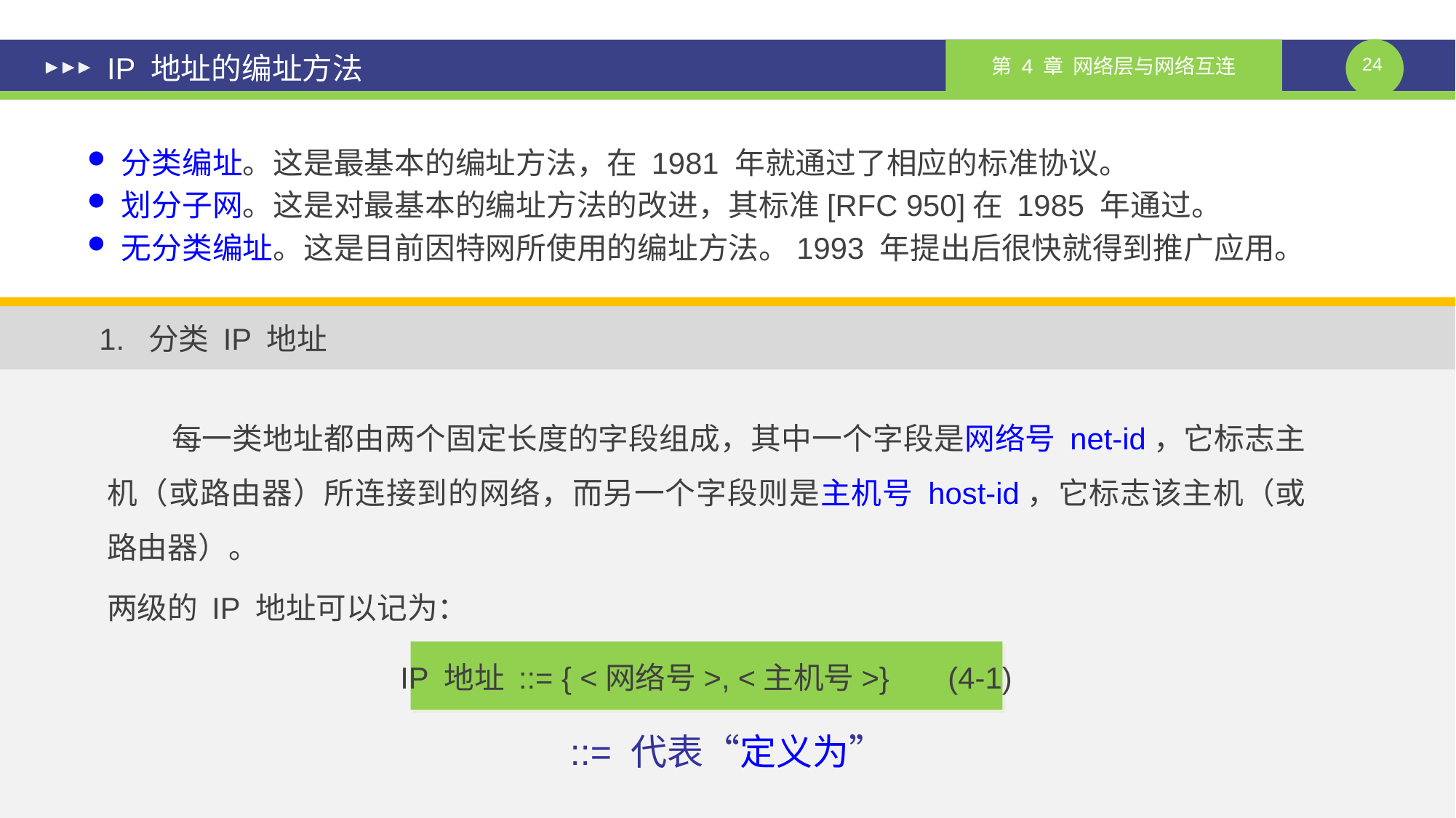

# IP 地址的编址方法
分类编址。这是最基本的编址方法，在 1981 年就通过了相应的标准协议。
划分子网。这是对最基本的编址方法的改进，其标准[RFC 950]在 1985 年通过。
无分类编址。这是目前因特网所使用的编址方法。1993 年提出后很快就得到推广应用。

1.  分类 IP 地址

每一类地址都由两个固定长度的字段组成，其中一个字段是网络号 net-id，它标志主机（或路由器）所连接到的网络，而另一个字段则是主机号 host-id，它标志该主机（或路由器）。
两级的 IP 地址可以记为：
IP 地址 ::= { <网络号>, <主机号>}       (4-1)

::= 代表“定义为”
课件制作人：谢钧  谢希仁